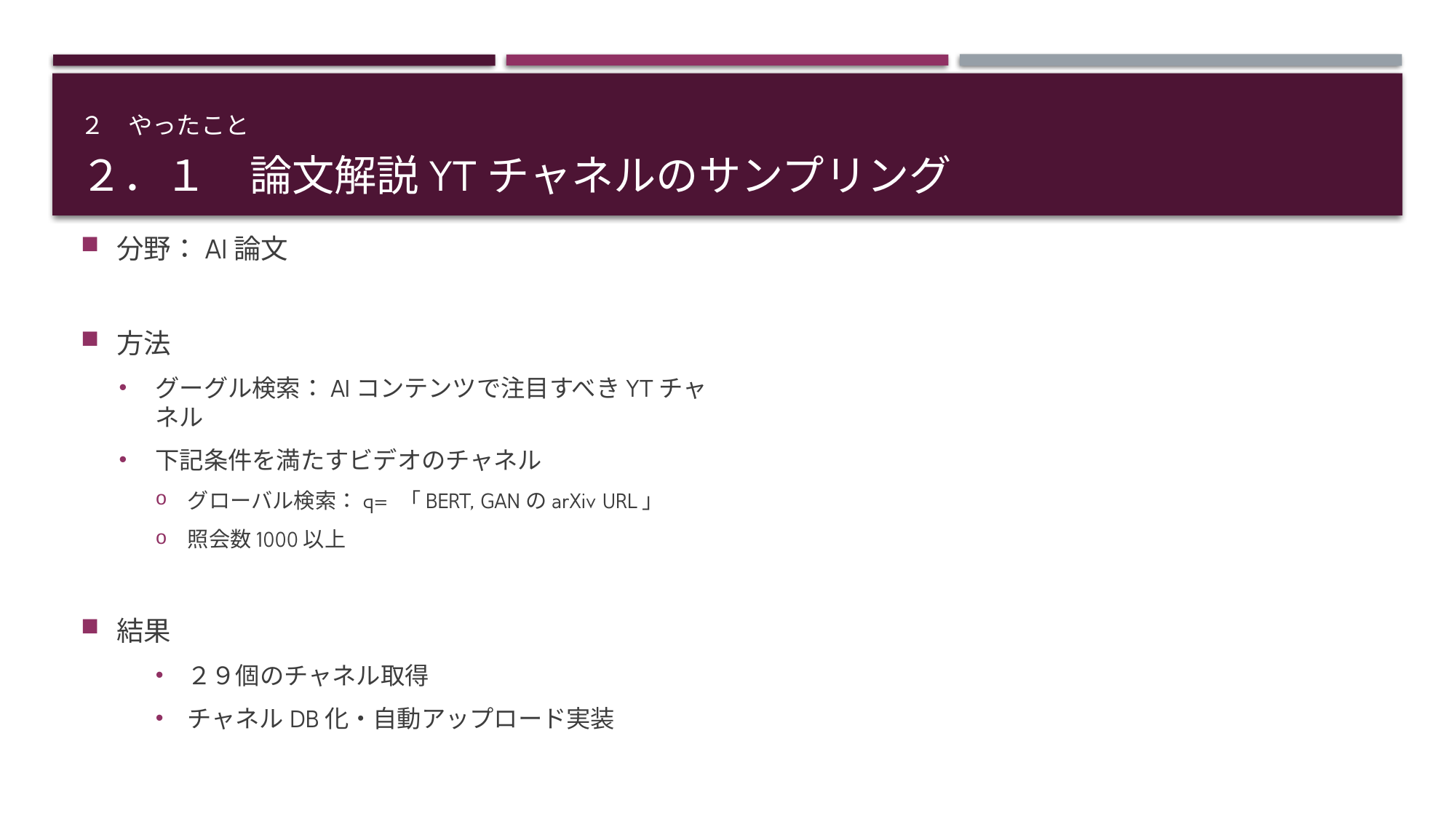

２　やったこと
# ２．１　論文解説YTチャネルのサンプリング
分野：AI論文

方法
グーグル検索：AIコンテンツで注目すべきYTチャネル
下記条件を満たすビデオのチャネル
グローバル検索：q= 「BERT, GANのarXiv URL」
照会数1000以上

結果
　２９個のチャネル取得
　チャネルDB化・自動アップロード実装